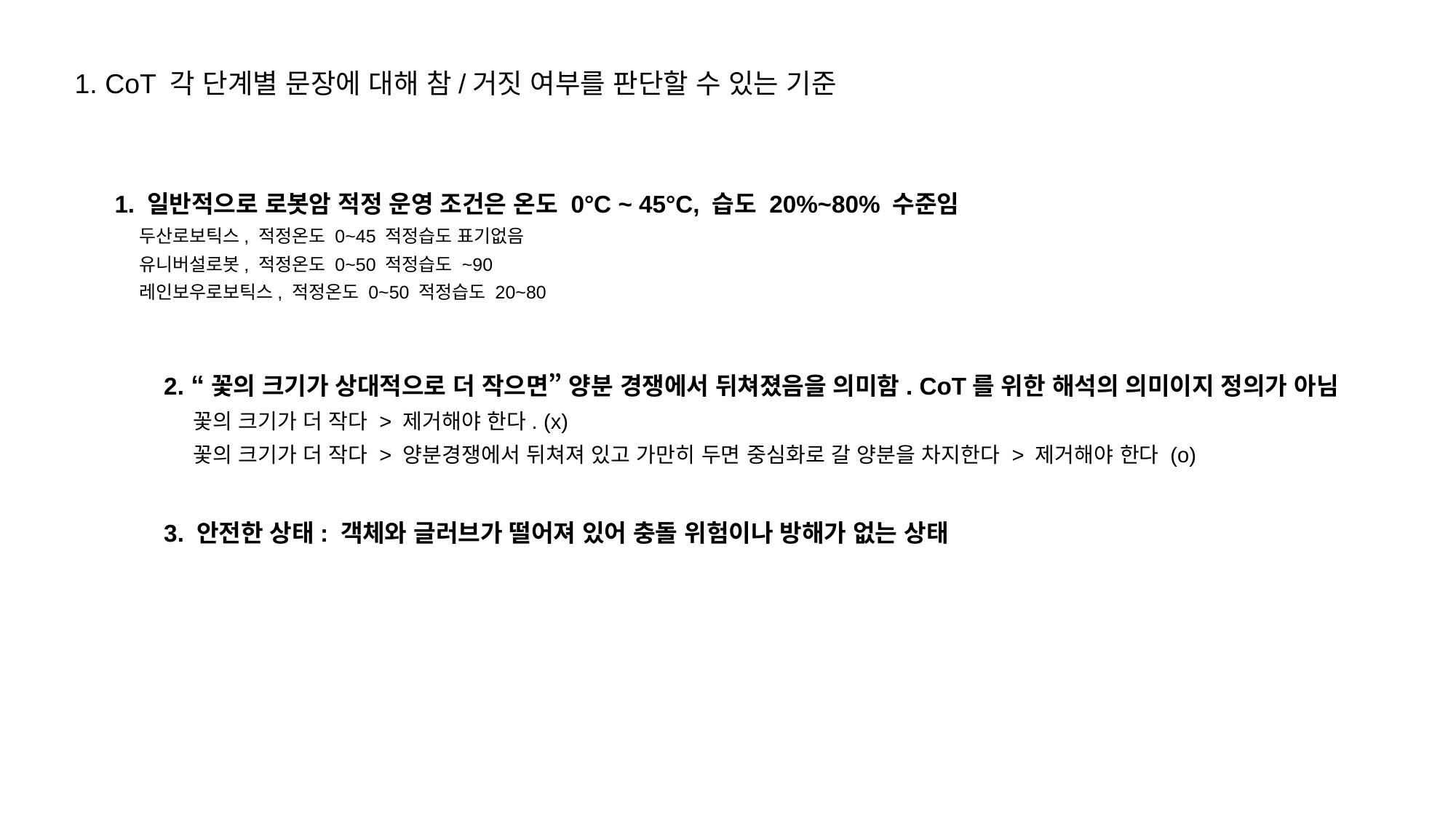

1. CoT 각 단계별 문장에 대해 참/거짓 여부를 판단할 수 있는 기준
1. 일반적으로 로봇암 적정 운영 조건은 온도 0°C ~ 45°C, 습도 20%~80% 수준임
    두산로보틱스, 적정온도 0~45 적정습도 표기없음
    유니버설로봇, 적정온도 0~50 적정습도 ~90
    레인보우로보틱스, 적정온도 0~50 적정습도 20~80
2. “꽃의 크기가 상대적으로 더 작으면” 양분 경쟁에서 뒤쳐졌음을 의미함. CoT를 위한 해석의 의미이지 정의가 아님
    꽃의 크기가 더 작다 > 제거해야 한다. (x)
    꽃의 크기가 더 작다 > 양분경쟁에서 뒤쳐져 있고 가만히 두면 중심화로 갈 양분을 차지한다 > 제거해야 한다 (o)

3. 안전한 상태: 객체와 글러브가 떨어져 있어 충돌 위험이나 방해가 없는 상태